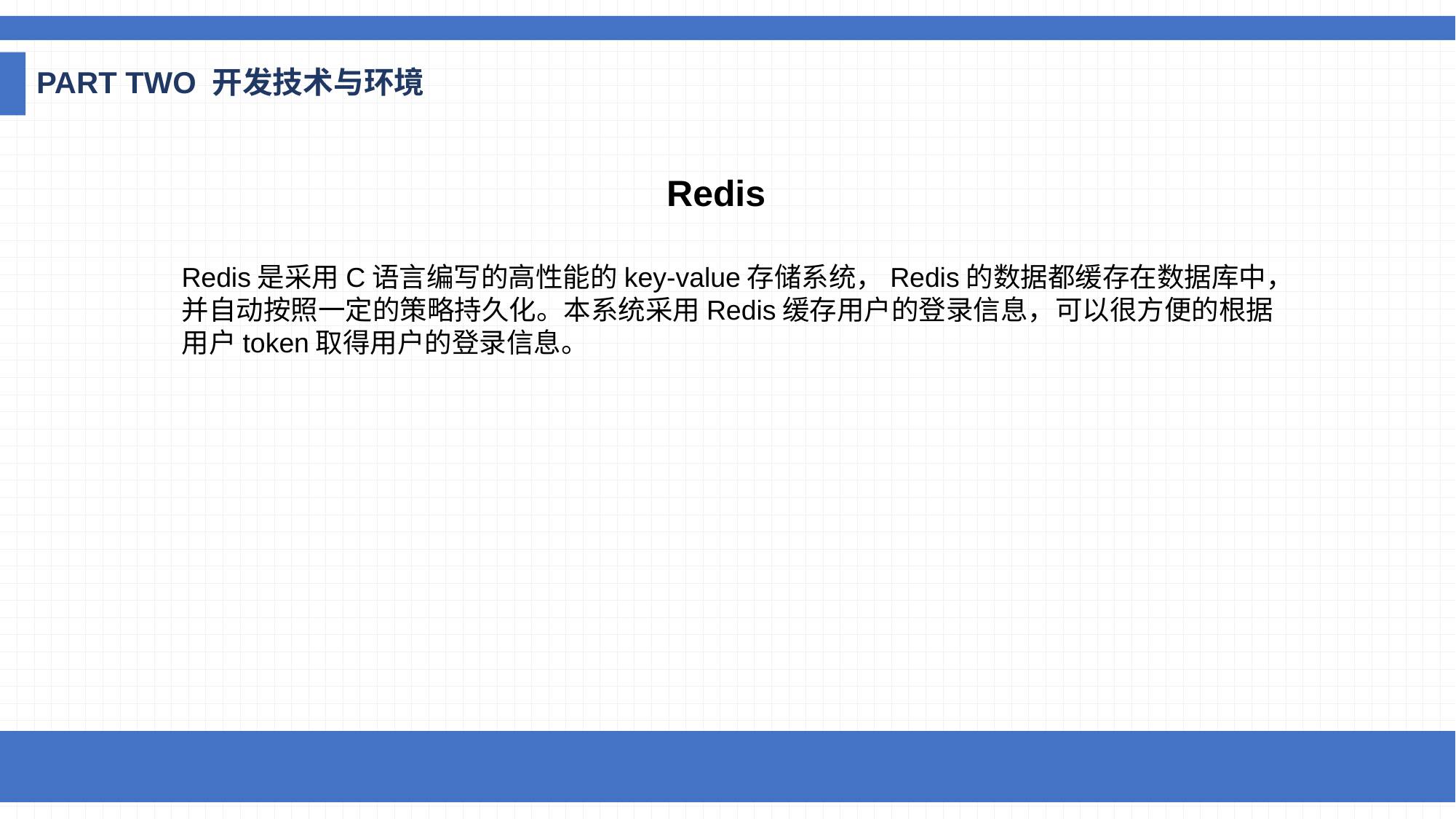

PART TWO 开发技术与环境
Redis
Redis是采用C语言编写的高性能的key-value存储系统，Redis的数据都缓存在数据库中，并自动按照一定的策略持久化。本系统采用Redis缓存用户的登录信息，可以很方便的根据用户token取得用户的登录信息。